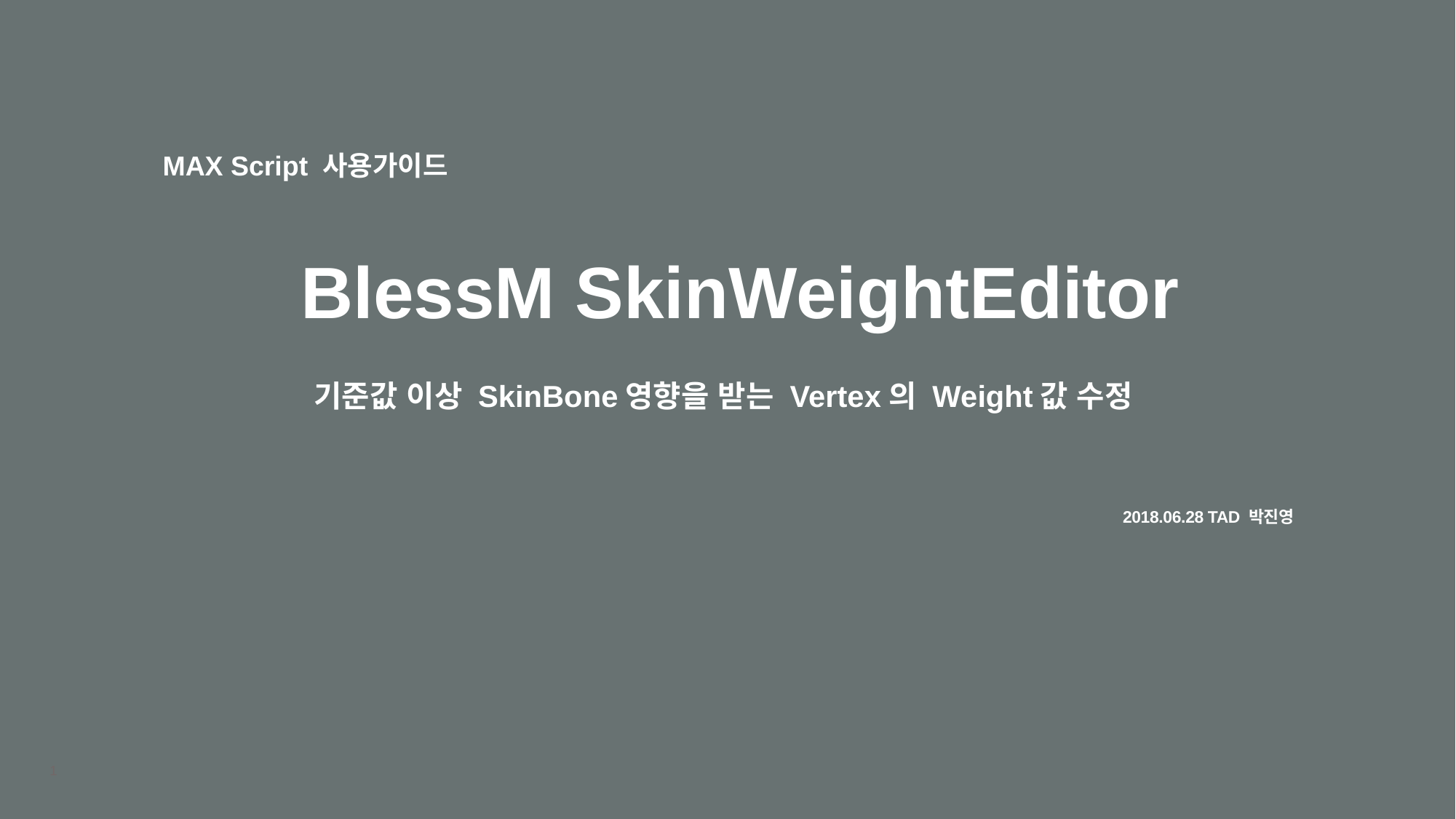

MAX Script 사용가이드
# BlessM SkinWeightEditor
기준값 이상 SkinBone영향을 받는 Vertex의 Weight값 수정
2018.06.28 TAD 박진영